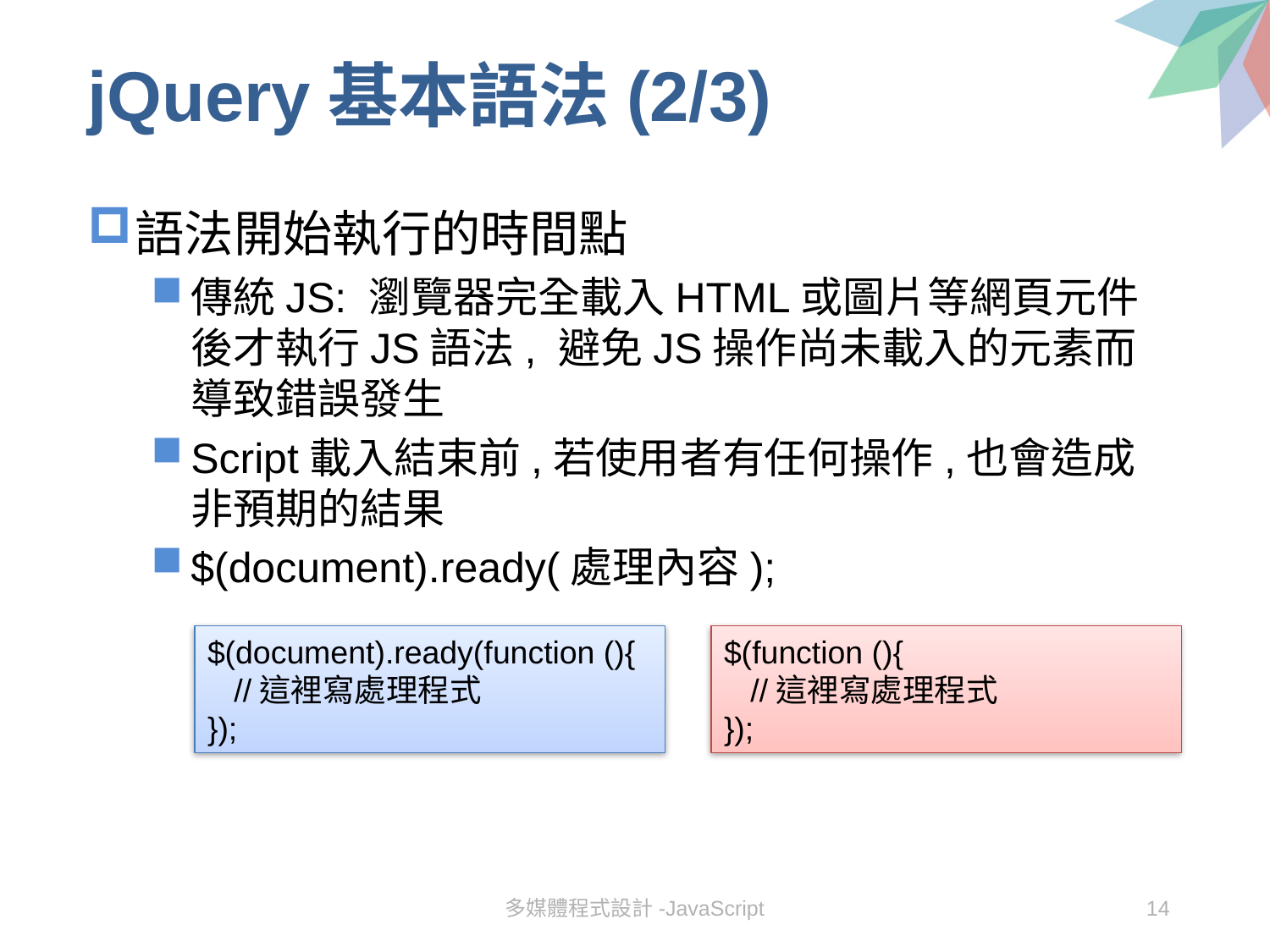

# jQuery基本語法(2/3)
語法開始執行的時間點
傳統JS: 瀏覽器完全載入HTML或圖片等網頁元件後才執行JS語法, 避免JS操作尚未載入的元素而導致錯誤發生
Script載入結束前,若使用者有任何操作,也會造成非預期的結果
$(document).ready(處理內容);

$(document).ready(function (){
   //這裡寫處理程式
});
$(function (){
   //這裡寫處理程式
});
多媒體程式設計-JavaScript
14